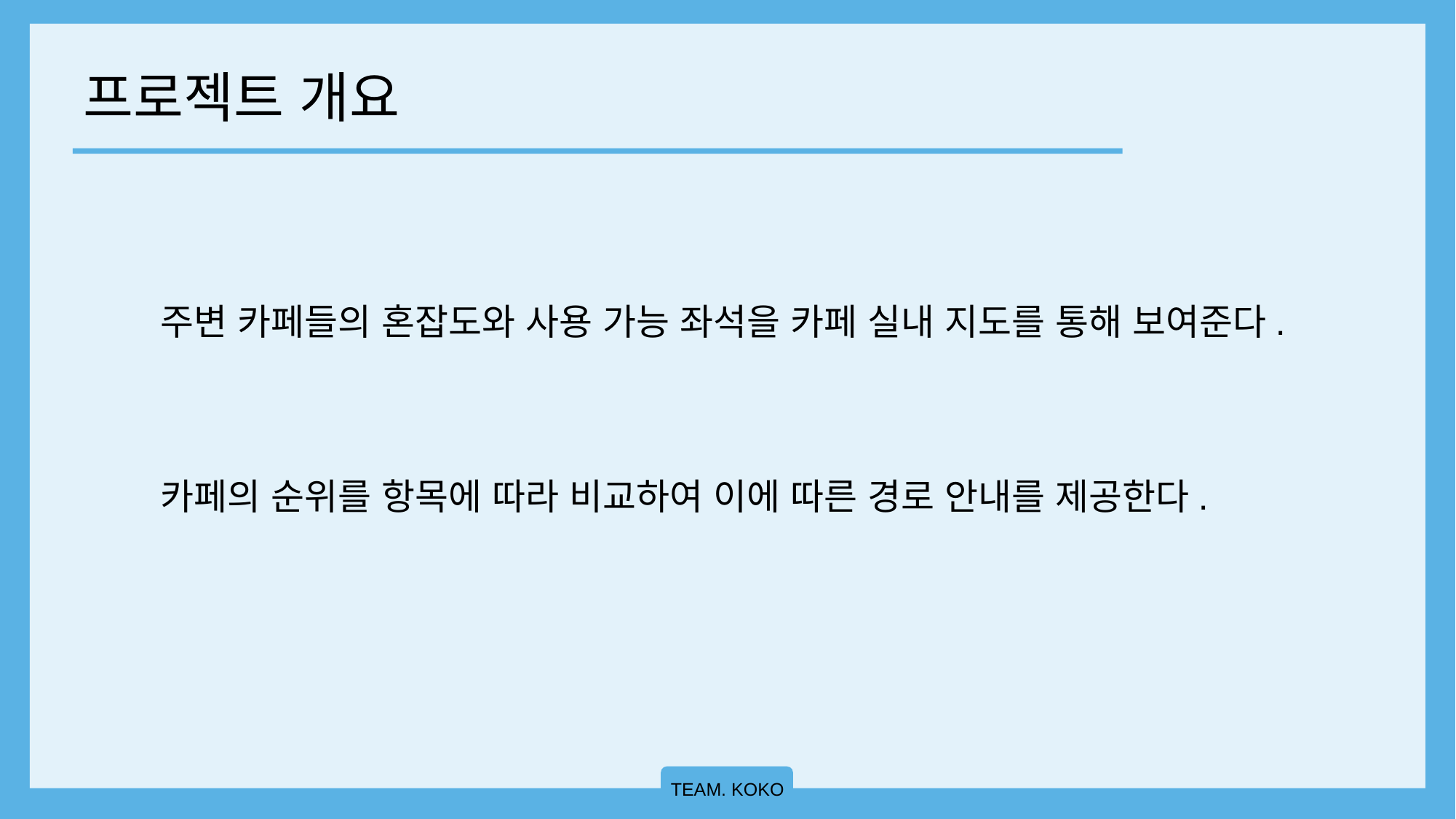

프로젝트 개요

주변 카페들의 혼잡도와 사용 가능 좌석을 카페 실내 지도를 통해 보여준다.

카페의 순위를 항목에 따라 비교하여 이에 따른 경로 안내를 제공한다.

TEAM. KOKO